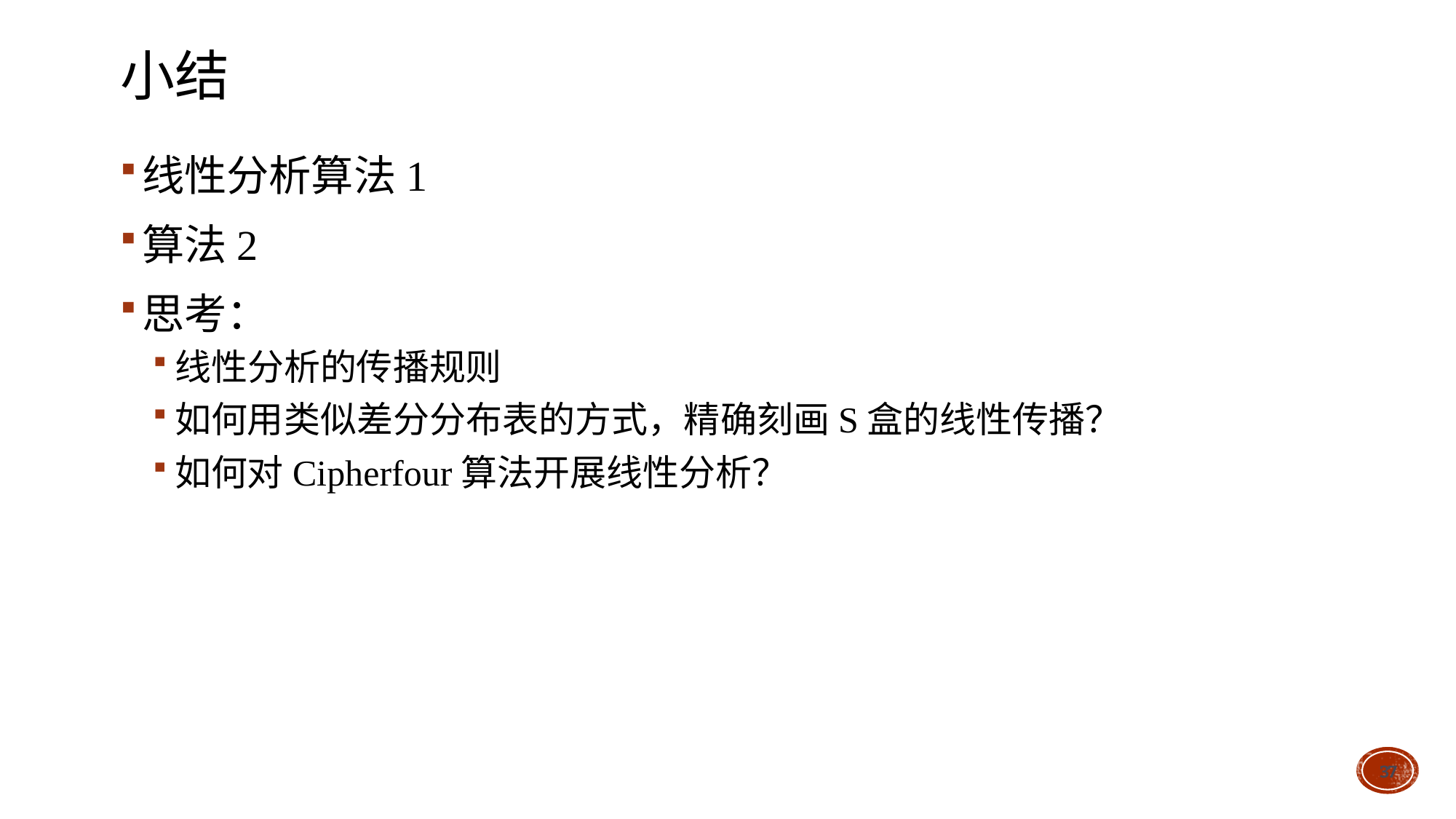

# 小结
线性分析算法1
算法2
思考：
线性分析的传播规则
如何用类似差分分布表的方式，精确刻画S盒的线性传播？
如何对Cipherfour算法开展线性分析？
37